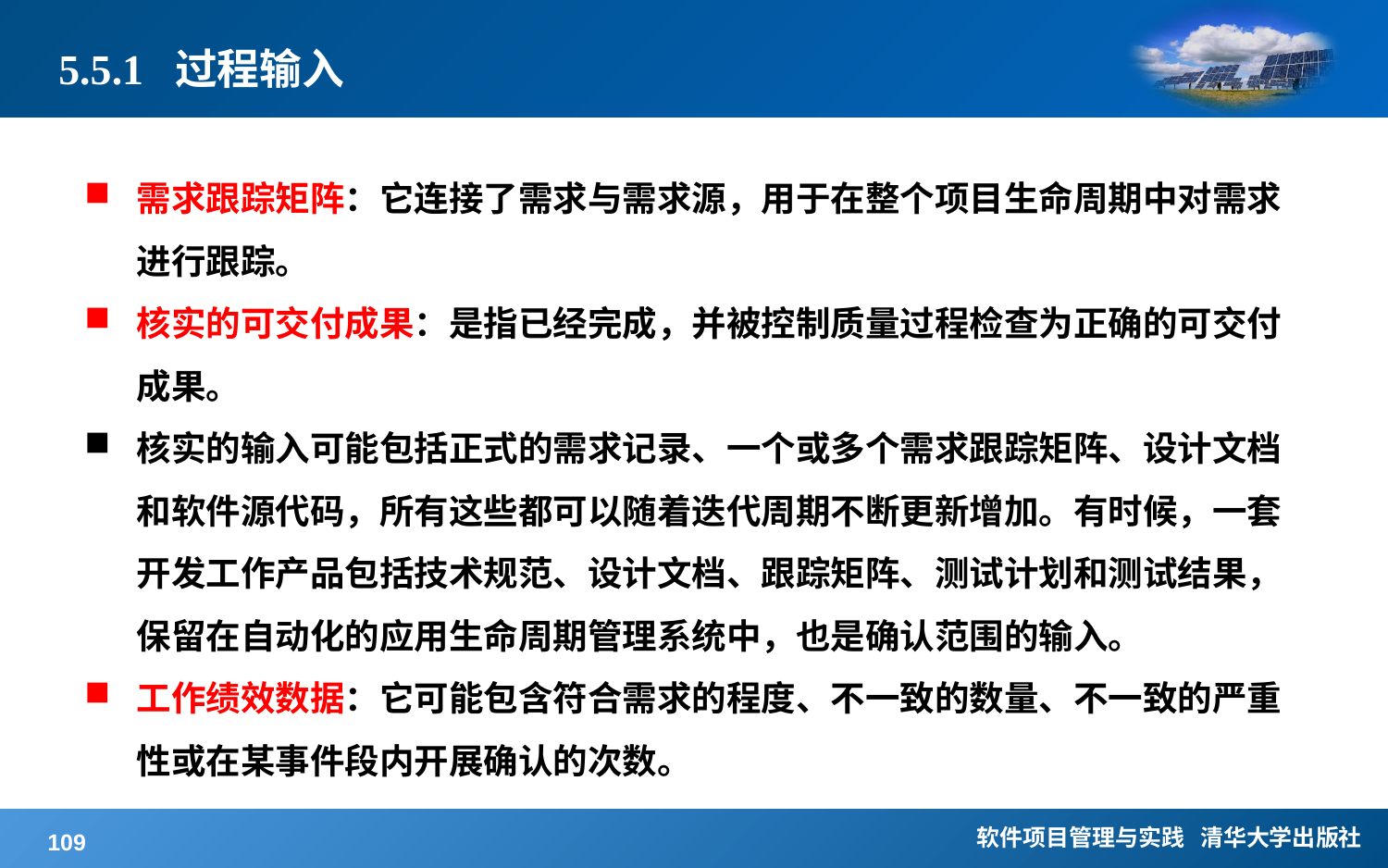

# 5.5.1  过程输入
需求跟踪矩阵：它连接了需求与需求源，用于在整个项目生命周期中对需求进行跟踪。
核实的可交付成果：是指已经完成，并被控制质量过程检查为正确的可交付成果。
核实的输入可能包括正式的需求记录、一个或多个需求跟踪矩阵、设计文档和软件源代码，所有这些都可以随着迭代周期不断更新增加。有时候，一套开发工作产品包括技术规范、设计文档、跟踪矩阵、测试计划和测试结果，保留在自动化的应用生命周期管理系统中，也是确认范围的输入。
工作绩效数据：它可能包含符合需求的程度、不一致的数量、不一致的严重性或在某事件段内开展确认的次数。